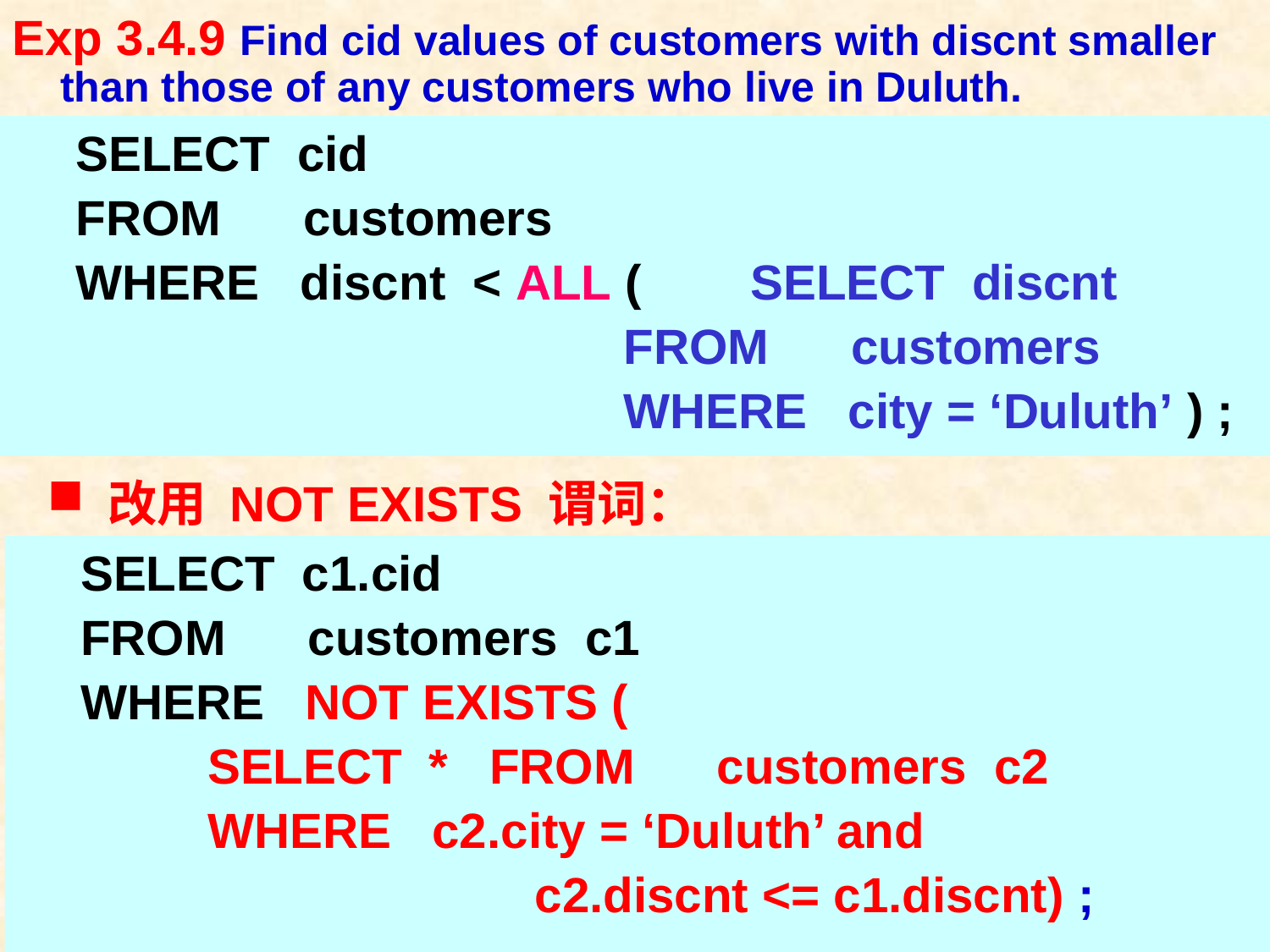

Exp 3.4.9 Find cid values of customers with discnt smaller than those of any customers who live in Duluth.
SELECT  cid
FROM      customers
WHERE   discnt  < ALL (	SELECT  discnt
					FROM      customers
					WHERE   city = ‘Duluth’ ) ;
 改用 NOT EXISTS 谓词：
SELECT  c1.cid
FROM      customers  c1
WHERE   NOT EXISTS (
SELECT  *   FROM      customers  c2
WHERE   c2.city = ‘Duluth’ and
			   c2.discnt <= c1.discnt) ;